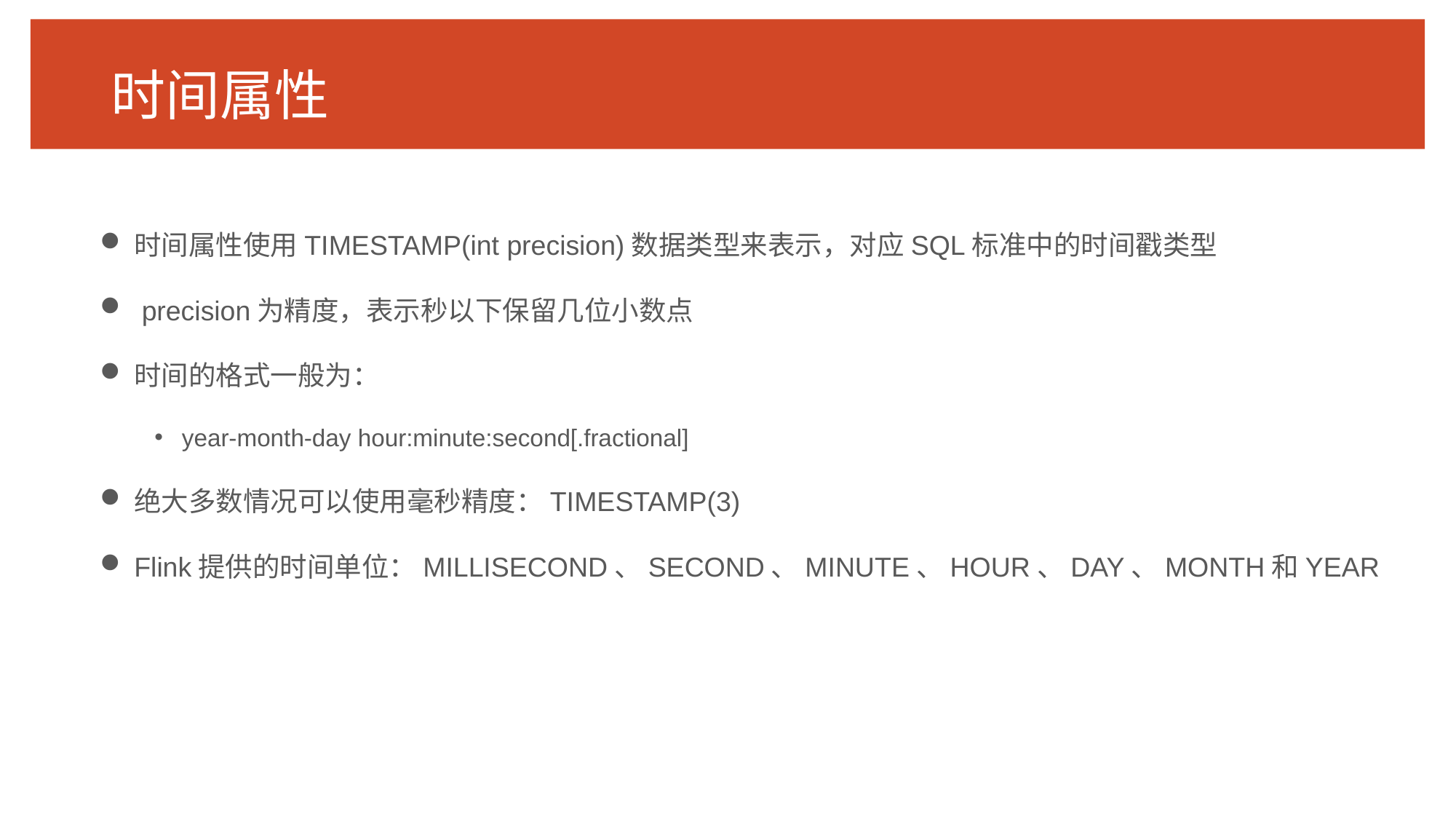

# 时间属性
时间属性使用TIMESTAMP(int precision)数据类型来表示，对应SQL标准中的时间戳类型
 precision为精度，表示秒以下保留几位小数点
时间的格式一般为：
year-month-day hour:minute:second[.fractional]
绝大多数情况可以使用毫秒精度：TIMESTAMP(3)
Flink提供的时间单位：MILLISECOND、SECOND、MINUTE、HOUR、DAY、MONTH和YEAR